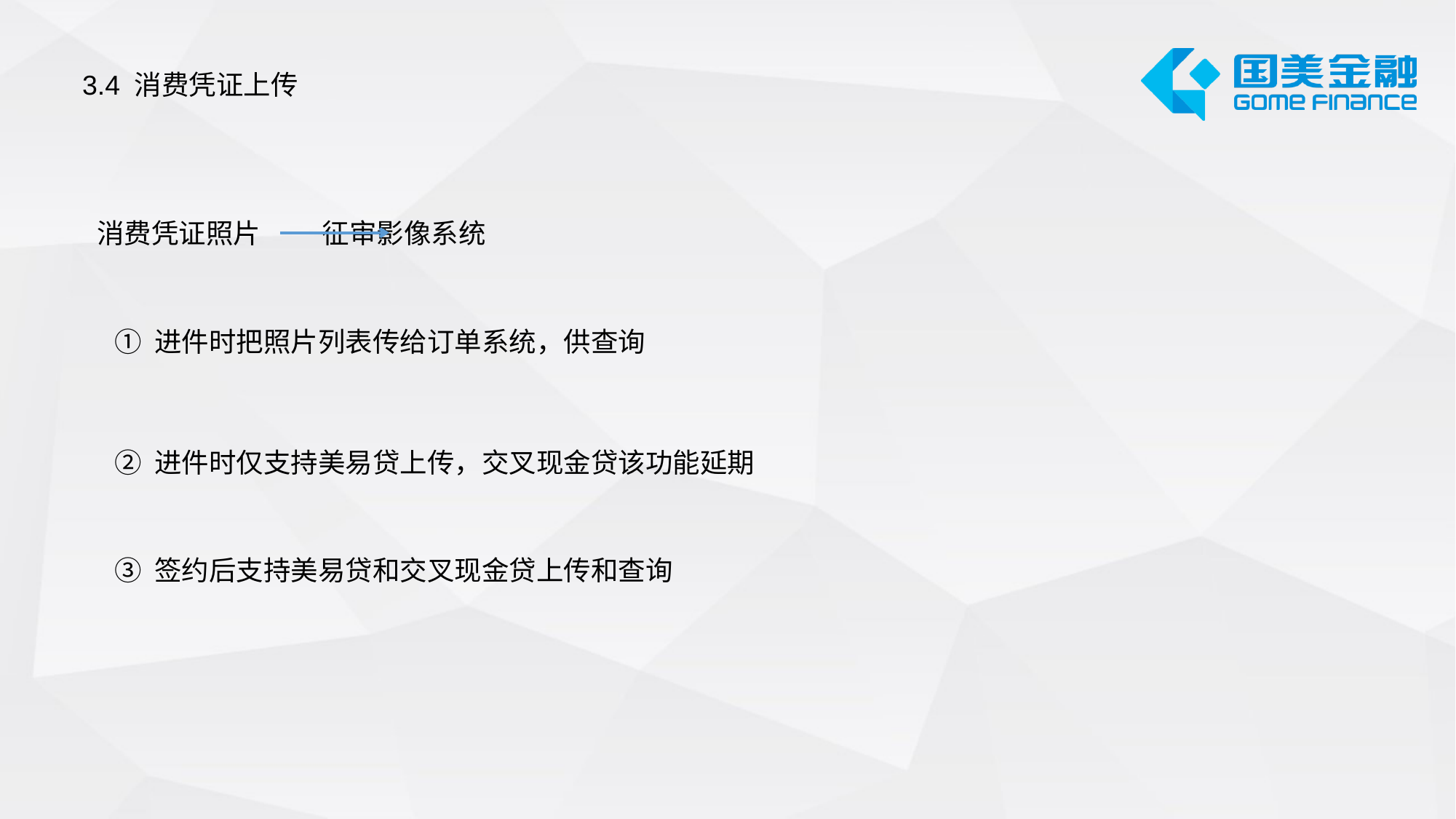

3.4 消费凭证上传
消费凭证照片          征审影像系统
① 进件时把照片列表传给订单系统，供查询
② 进件时仅支持美易贷上传，交叉现金贷该功能延期
③ 签约后支持美易贷和交叉现金贷上传和查询